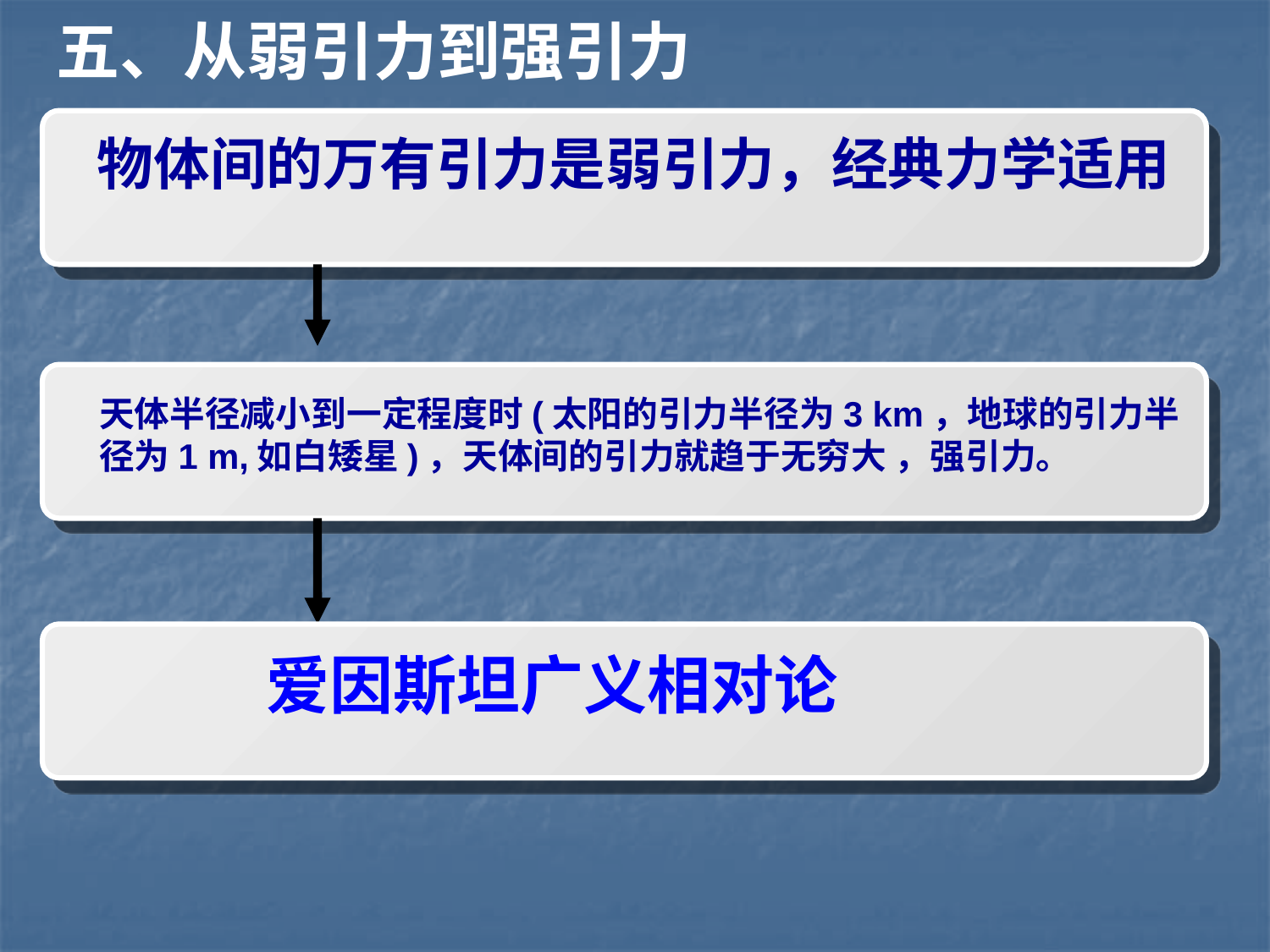

五、从弱引力到强引力

物体间的万有引力是弱引力，经典力学适用

天体半径减小到一定程度时(太阳的引力半径为3 km，地球的引力半径为1 m,如白矮星)，天体间的引力就趋于无穷大 ，强引力。

爱因斯坦广义相对论